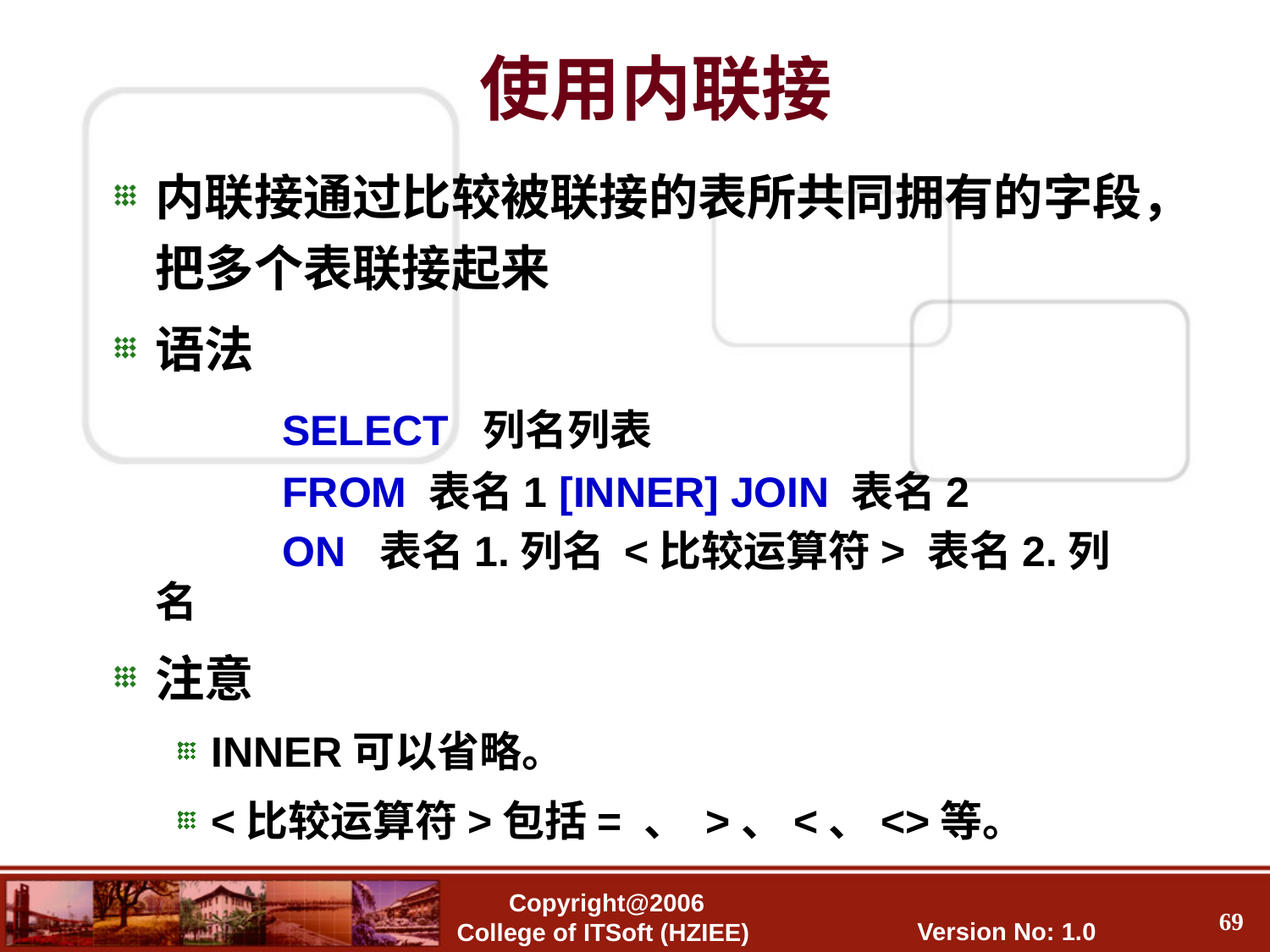

使用内联接
内联接通过比较被联接的表所共同拥有的字段，把多个表联接起来
语法
		SELECT  列名列表
		FROM 表名1 [INNER] JOIN 表名2
		ON  表名1.列名 <比较运算符> 表名2.列名
注意
INNER可以省略。
<比较运算符>包括= 、 >、<、<>等。